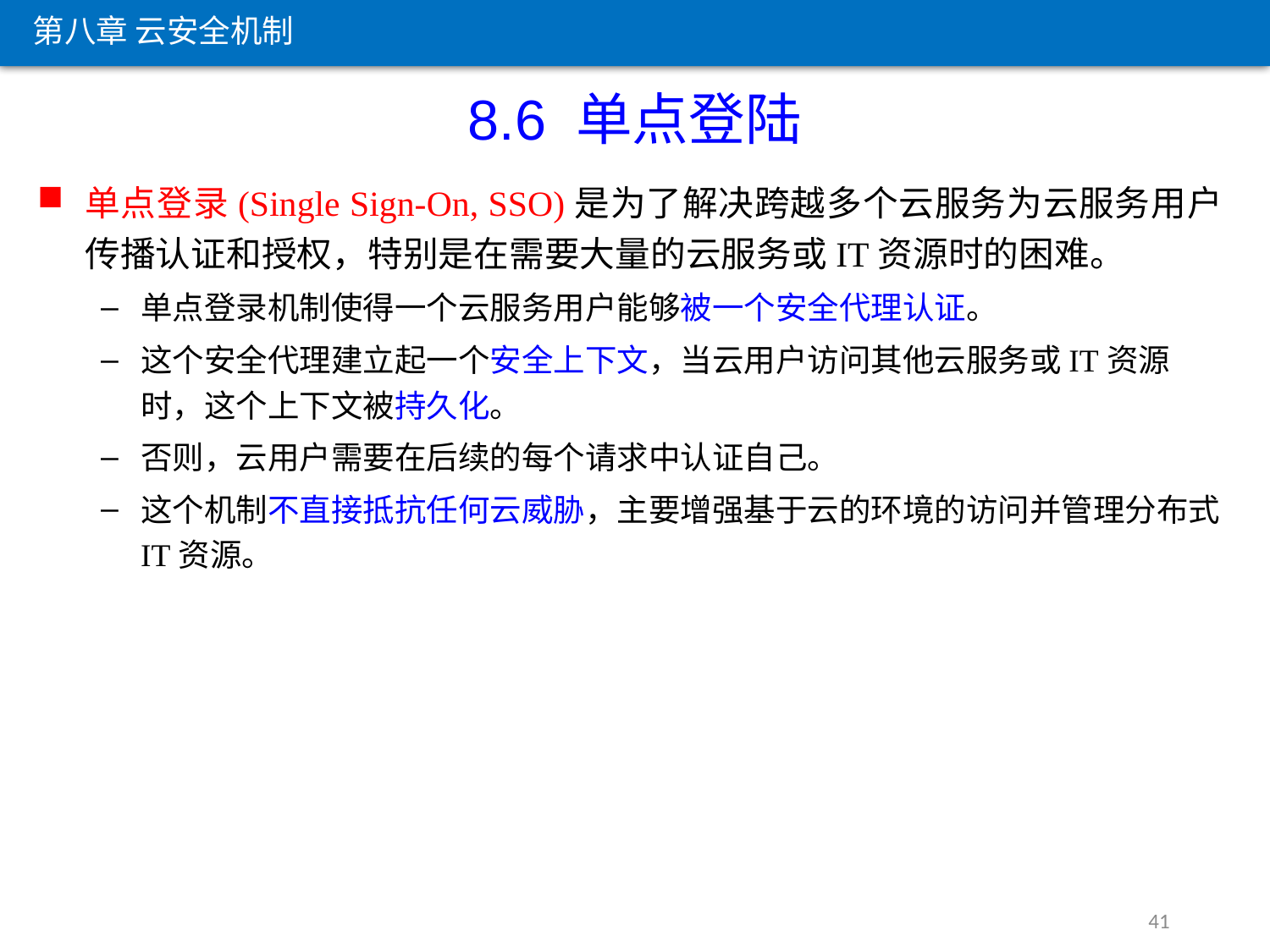

第八章 云安全机制
8.6 单点登陆
单点登录(Single Sign-On, SSO)是为了解决跨越多个云服务为云服务用户传播认证和授权，特别是在需要大量的云服务或IT资源时的困难。
单点登录机制使得一个云服务用户能够被一个安全代理认证。
这个安全代理建立起一个安全上下文，当云用户访问其他云服务或IT资源时，这个上下文被持久化。
否则，云用户需要在后续的每个请求中认证自己。
这个机制不直接抵抗任何云威胁，主要增强基于云的环境的访问并管理分布式IT资源。
41